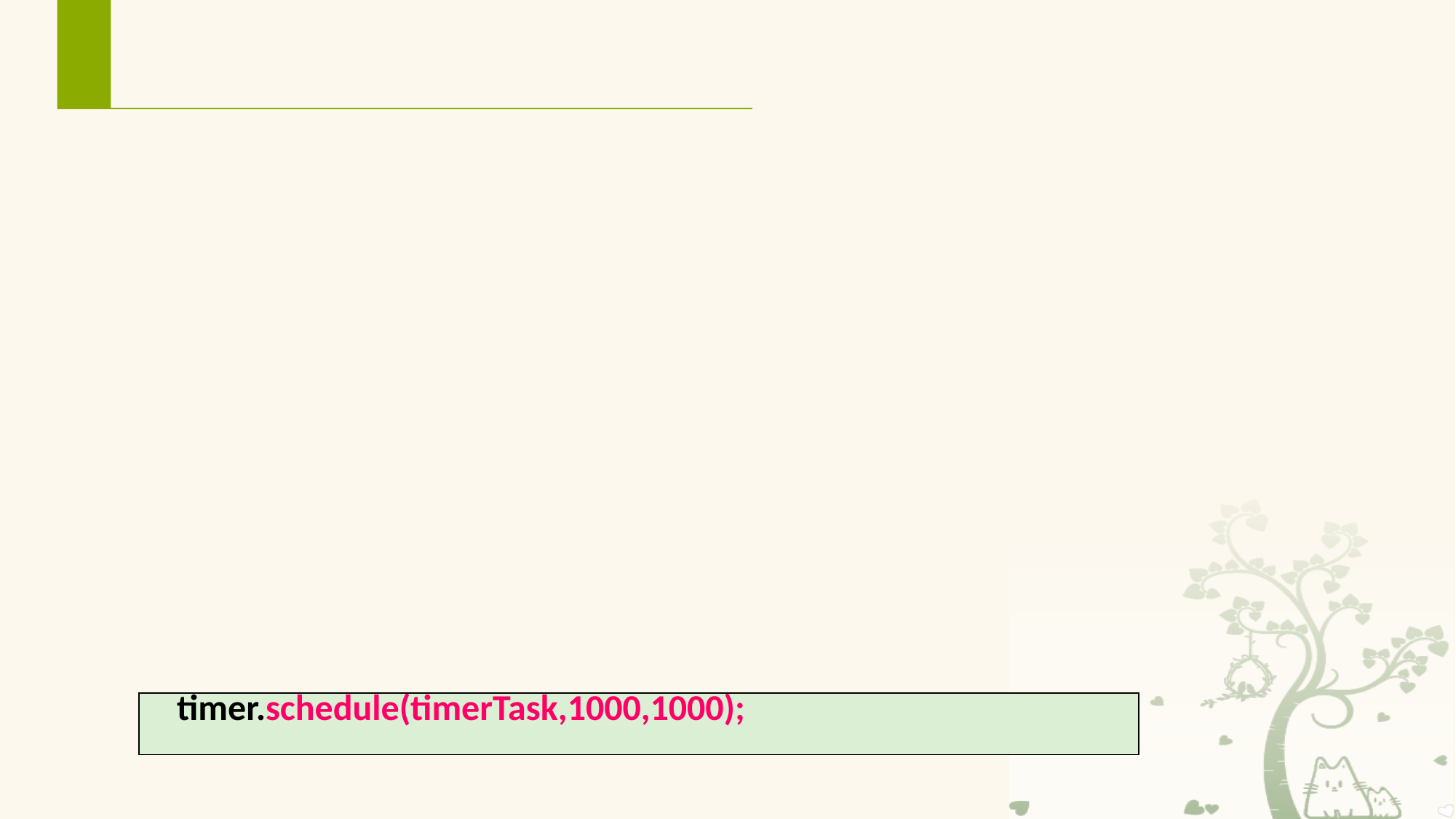

# 8.2.4 Timer
Timer类用来实现某一个时间或某一段时间后安排某一个任务执行一次或定期重复执行，该功能和TimerTask配合使用
void cancel()：终止此计时器
void schedule()：安排指定的任务，从指定的延迟后开始周期性执行指定的任务。这个任务是TimerTask。
TimerTask 是一个抽象类，创建TimerTask类的实例时，必须重载其中的抽象方法run()，该方法类似线程中的run()方法，实现需要周期性执行的任务。
这个周期性的任务由Timer的schedule()方法完成调度。

| timer.schedule(timerTask,1000,1000); |
| --- |